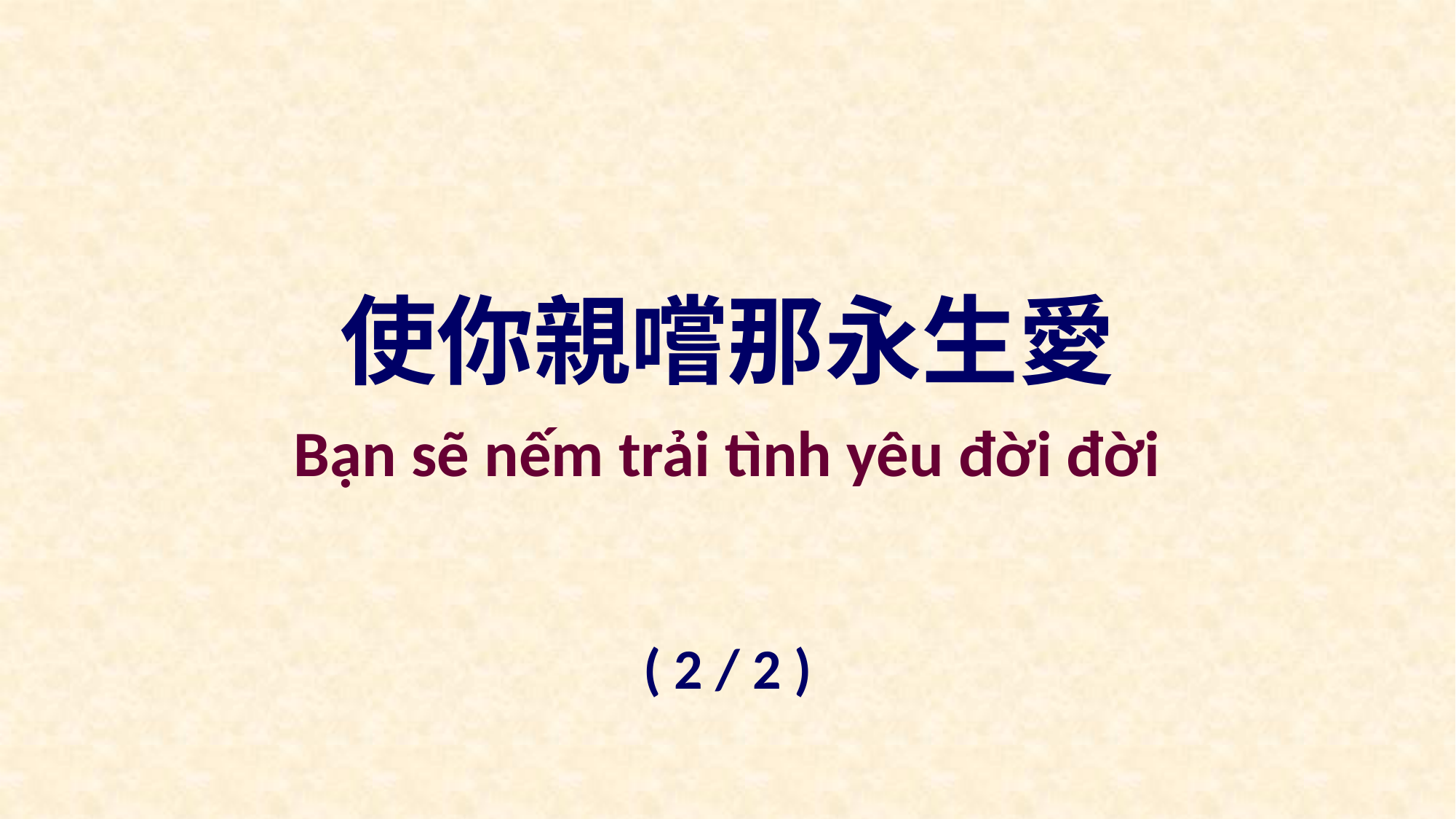

使你親嚐那永生愛
Bạn sẽ nếm trải tình yêu đời đời
( 2 / 2 )